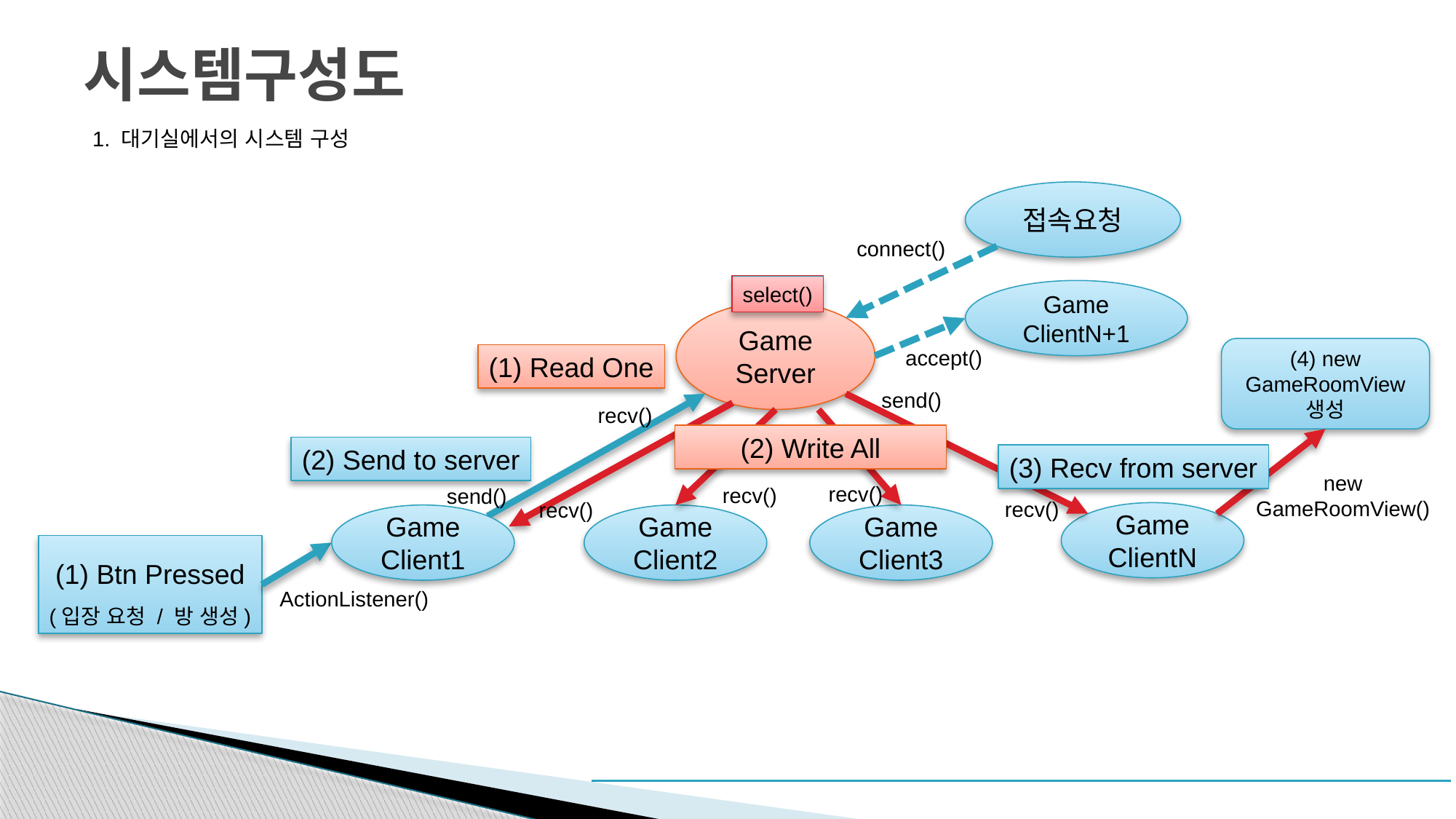

# 시스템구성도
1. 대기실에서의 시스템 구성
접속요청
connect()
select()
Game
ClientN+1
Game
Server
(4) new GameRoomView 생성
accept()
(1) Read One
send()
recv()
(2) Write All
(2) Send to server
(3) Recv from server
new
GameRoomView()
recv()
recv()
send()
recv()
recv()
Game
ClientN
Game
Client1
Game
Client2
Game
Client3
Btn Pressed
(입장 요청 / 방 생성)
ActionListener()